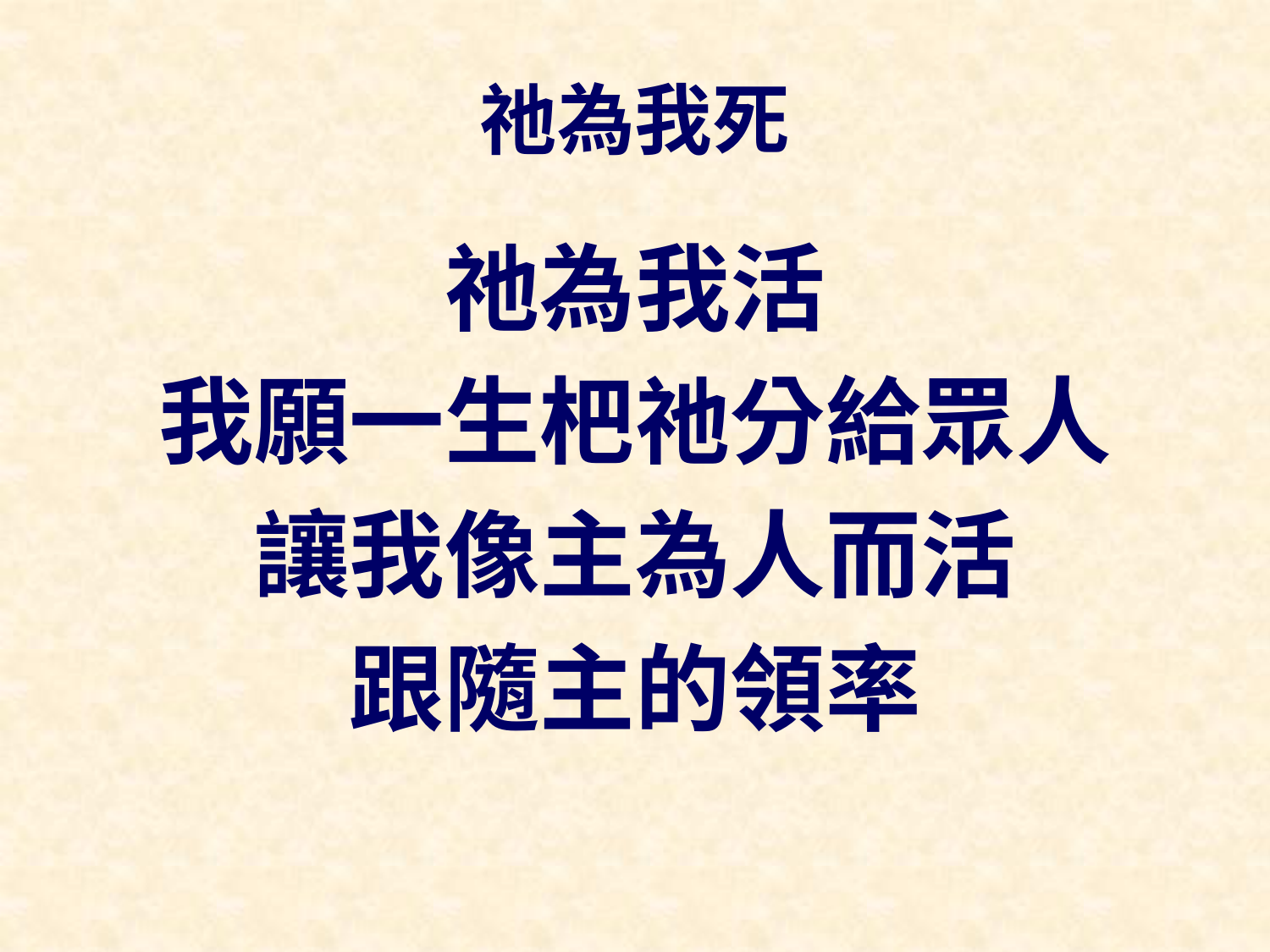

# 祂為我死
祂為我活
我願一生杷祂分給眾人
讓我像主為人而活
跟隨主的領率